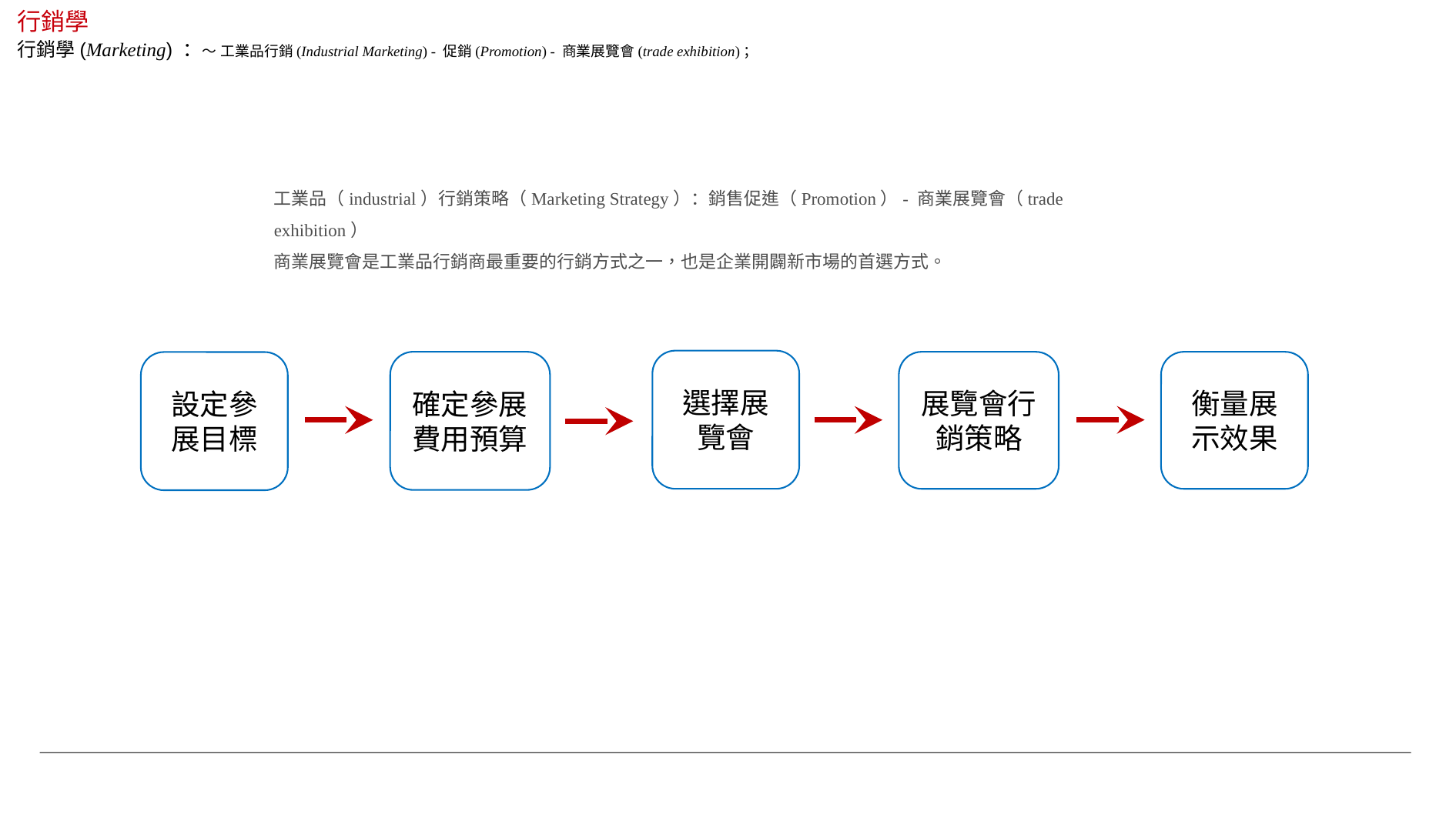

行銷學
行銷學(Marketing) ：～ 工業品行銷(Industrial Marketing) - 促銷(Promotion) - 商業展覽會(trade exhibition)；
工業品（industrial）行銷策略（Marketing Strategy）：銷售促進（Promotion）- 商業展覽會（trade exhibition）
商業展覽會是工業品行銷商最重要的行銷方式之一，也是企業開闢新市場的首選方式。
選擇展覽會
確定參展費用預算
展覽會行銷策略
衡量展示效果
設定參展目標